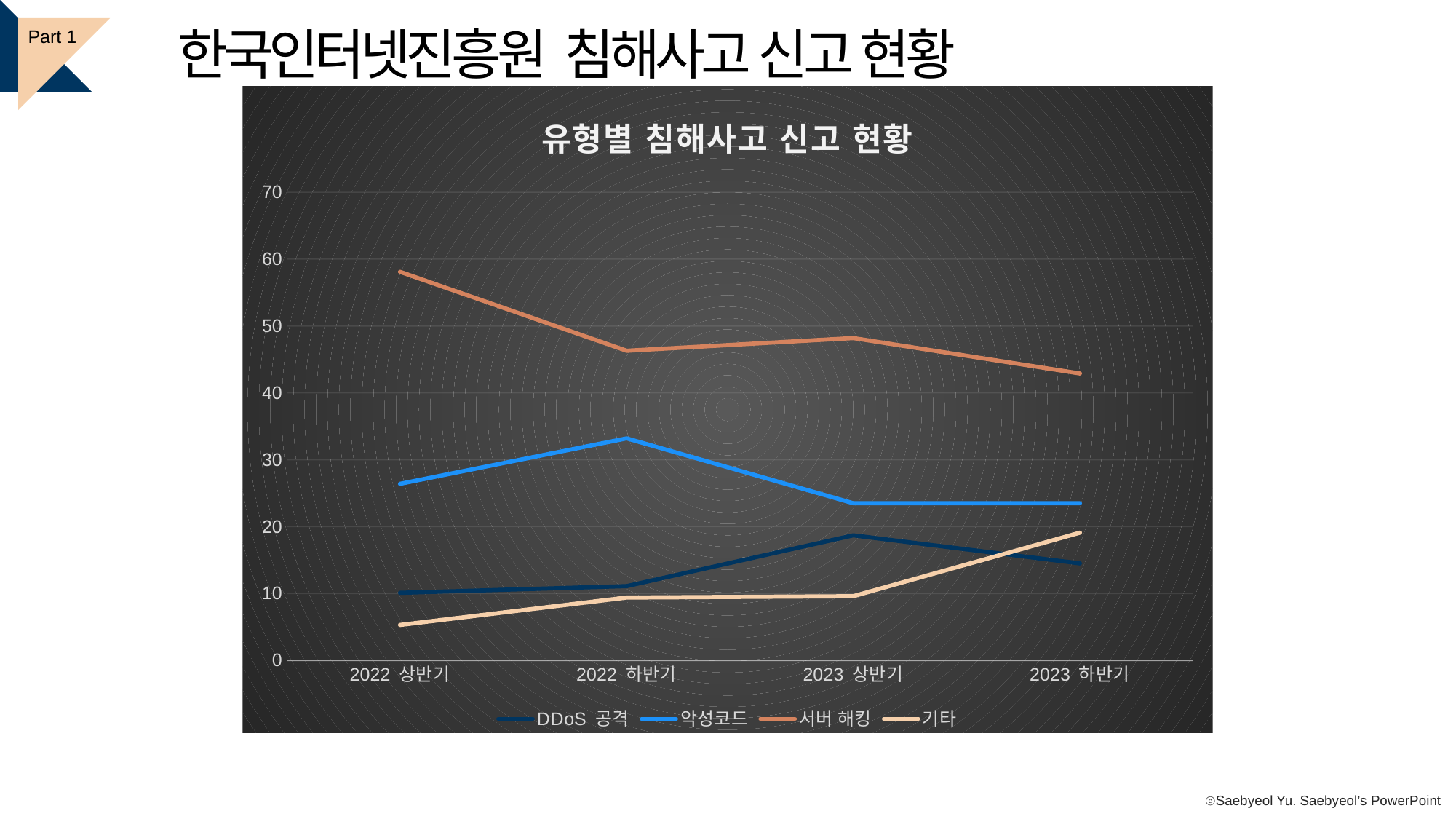

한국인터넷진흥원  침해사고 신고 현황

Part 1

### Chart: 유형별 침해사고 신고 현황

| Category | DDoS 공격 | 악성코드 | 서버 해킹 | 기타 |
|---|---|---|---|---|
| 2022 상반기 | 10.1 | 26.4 | 58.1 | 5.3 |
| 2022 하반기 | 11.1 | 33.2 | 46.3 | 9.4 |
| 2023 상반기 | 18.7 | 23.5 | 48.2 | 9.6 |
| 2023 하반기 | 14.5 | 23.5 | 42.9 | 19.1 |